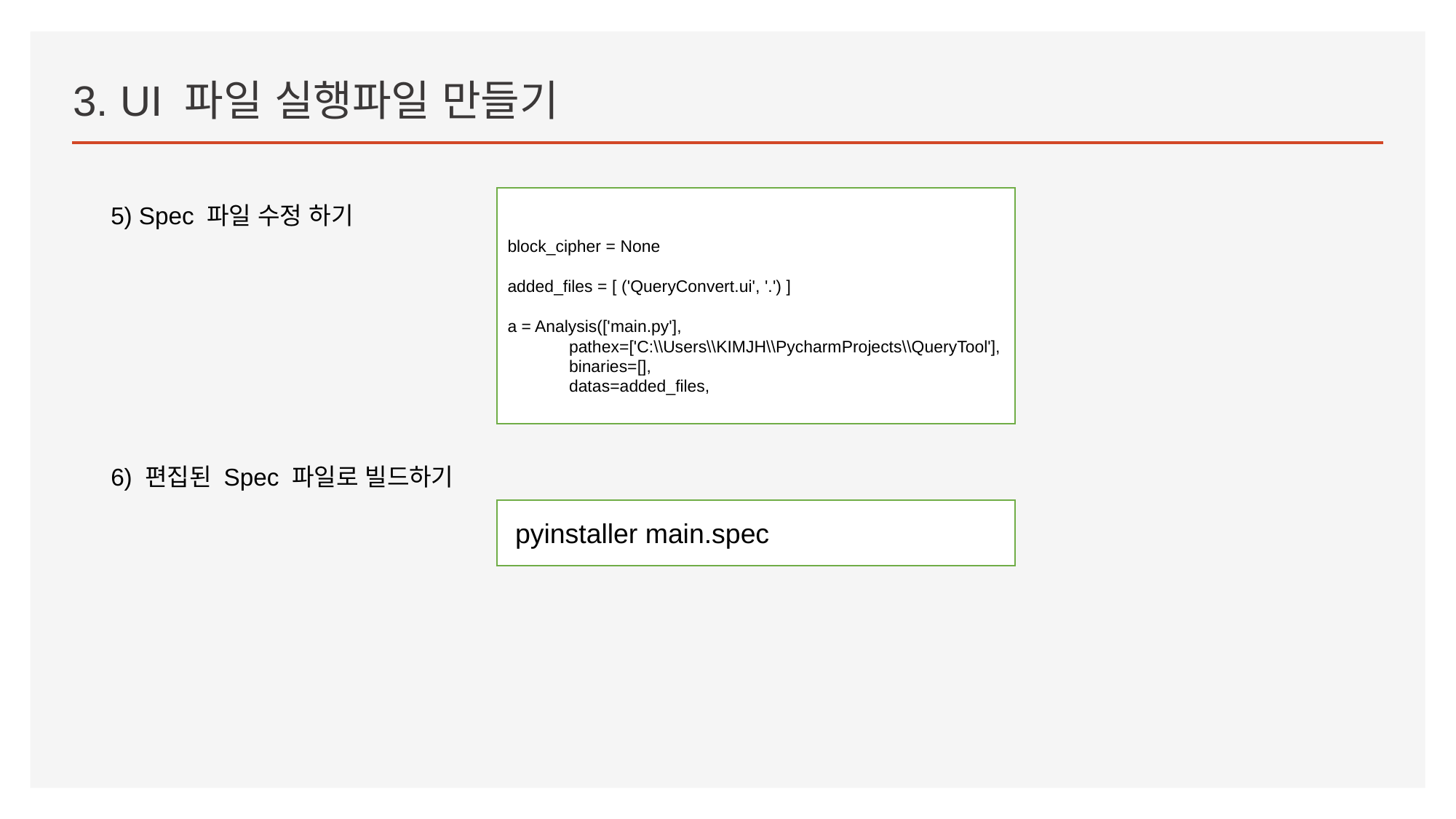

# 3. UI 파일 실행파일 만들기
5) Spec 파일 수정 하기

6) 편집된 Spec 파일로 빌드하기

block_cipher = None

added_files = [ ('QueryConvert.ui', '.') ]

a = Analysis(['main.py'],
             pathex=['C:\\Users\\KIMJH\\PycharmProjects\\QueryTool'],
             binaries=[],
             datas=added_files,
 pyinstaller main.spec